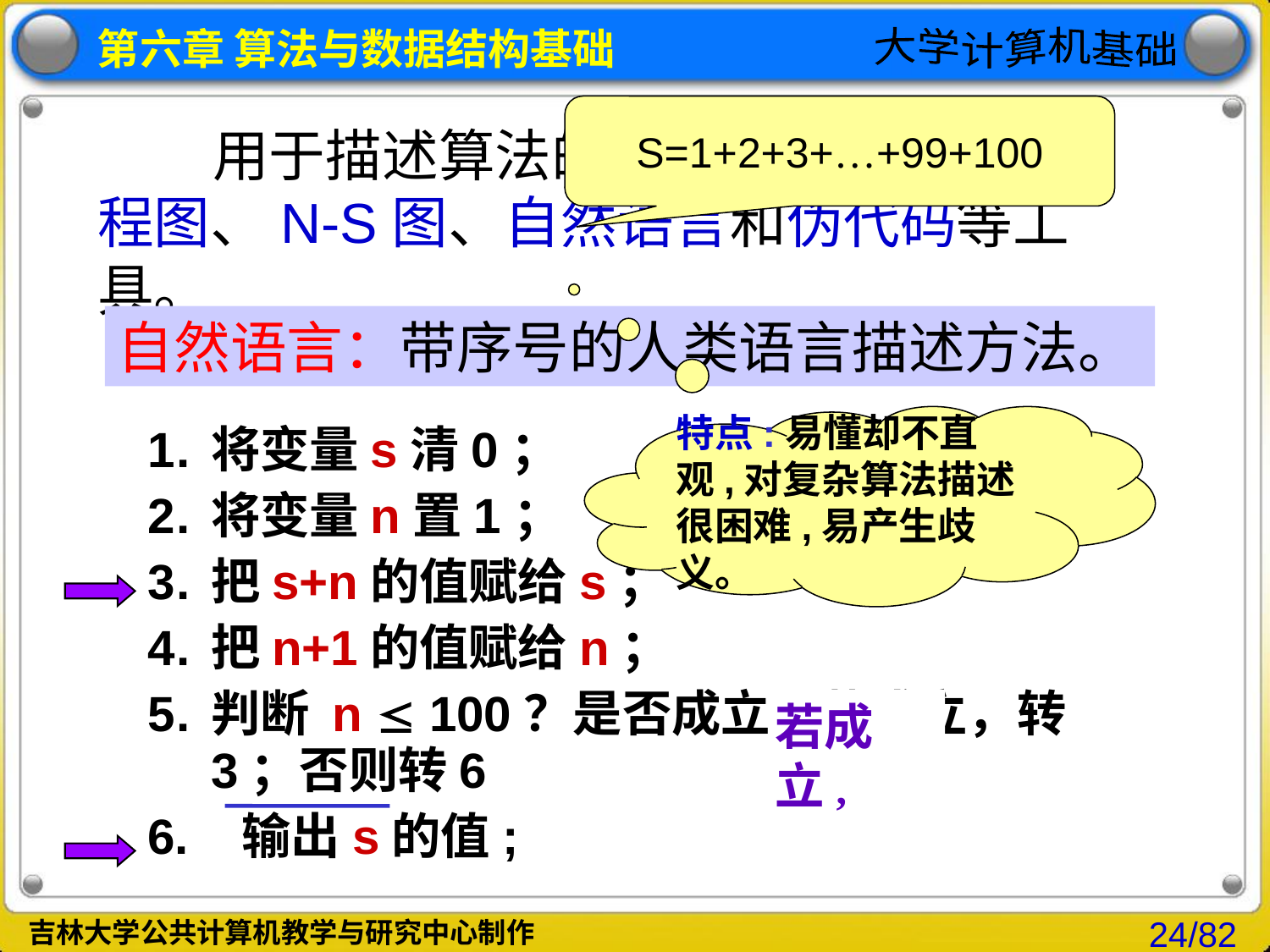

S=1+2+3+…+99+100
# 用于描述算法的工具很多，通常有流程图、N-S图、自然语言和伪代码等工具。
自然语言：带序号的人类语言描述方法。
特点:易懂却不直观,对复杂算法描述很困难,易产生歧义。
将变量s清0；
将变量n置1；
把s+n的值赋给s；
把n+1的值赋给n；
判断 n ≤ 100？是否成立，若成立，转3；否则转6
6.   输出s的值;

若成立,

24/82